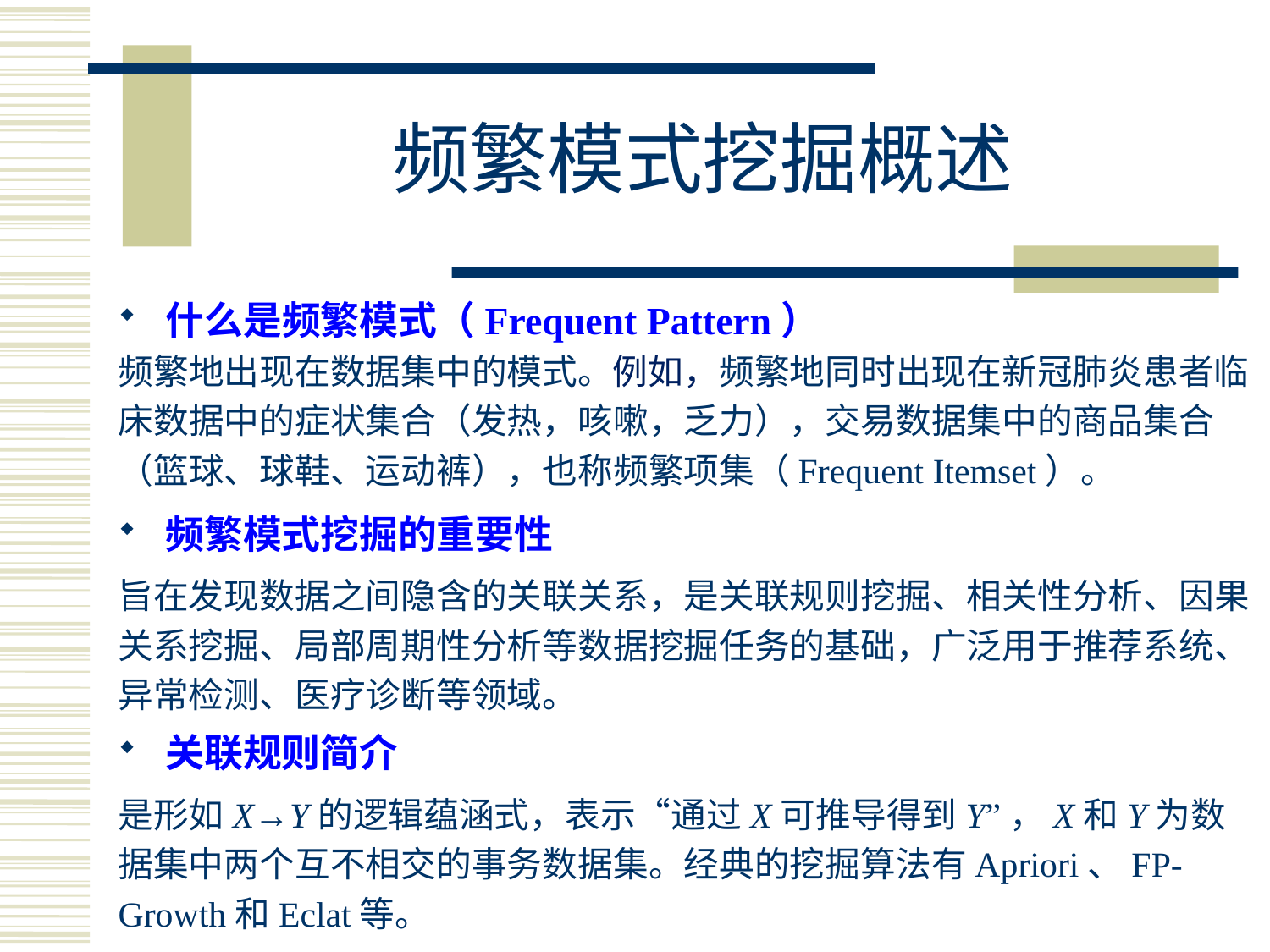

# 频繁模式挖掘概述
什么是频繁模式（Frequent Pattern）
频繁地出现在数据集中的模式。例如，频繁地同时出现在新冠肺炎患者临床数据中的症状集合（发热，咳嗽，乏力），交易数据集中的商品集合（篮球、球鞋、运动裤），也称频繁项集（Frequent Itemset）。

频繁模式挖掘的重要性
旨在发现数据之间隐含的关联关系，是关联规则挖掘、相关性分析、因果关系挖掘、局部周期性分析等数据挖掘任务的基础，广泛用于推荐系统、异常检测、医疗诊断等领域。
关联规则简介
是形如X→Y的逻辑蕴涵式，表示“通过X可推导得到Y”，X和Y为数据集中两个互不相交的事务数据集。经典的挖掘算法有Apriori、FP-Growth和Eclat等。